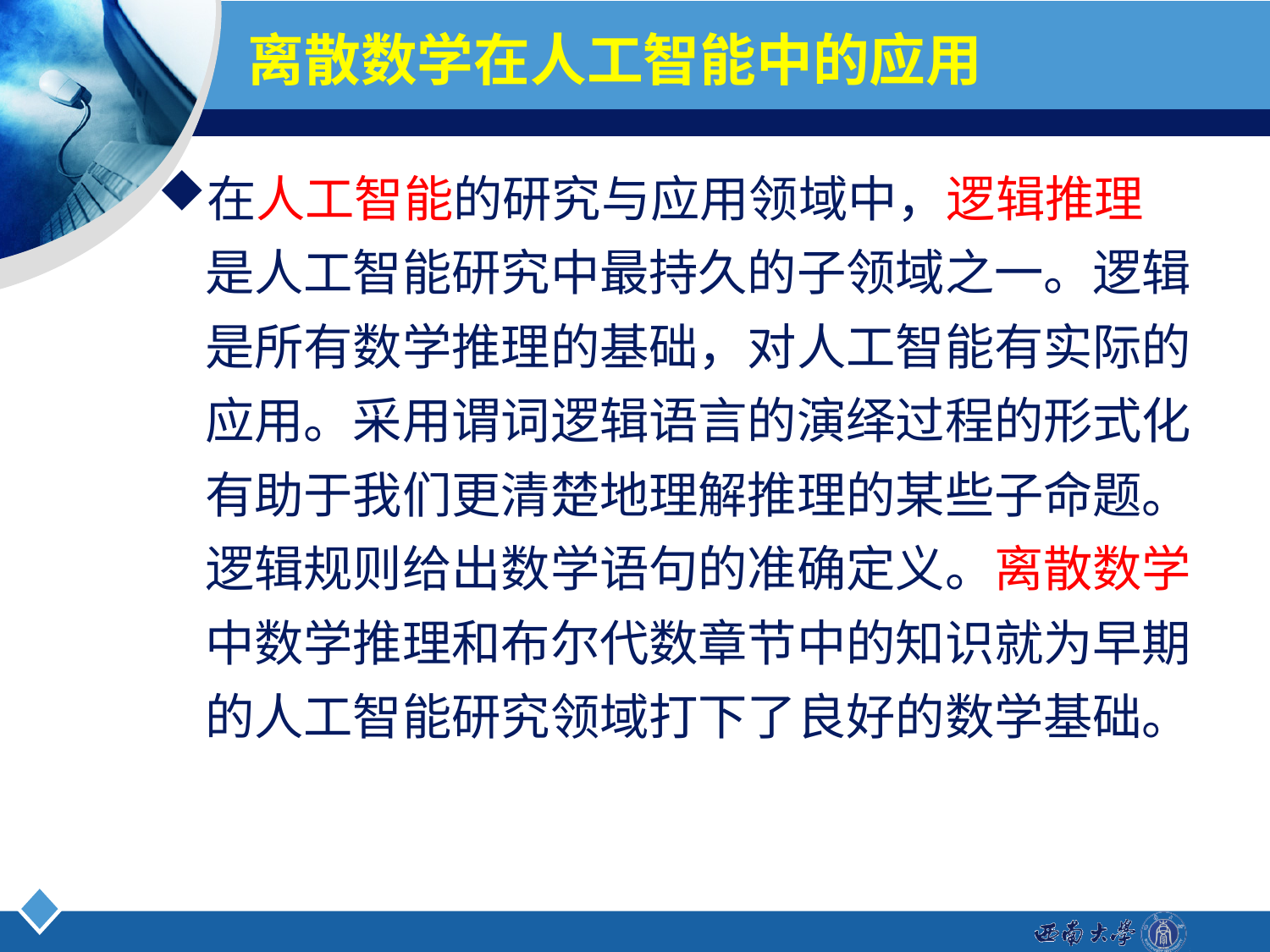

# 离散数学在人工智能中的应用
在人工智能的研究与应用领域中，逻辑推理是人工智能研究中最持久的子领域之一。逻辑是所有数学推理的基础，对人工智能有实际的应用。采用谓词逻辑语言的演绎过程的形式化有助于我们更清楚地理解推理的某些子命题。逻辑规则给出数学语句的准确定义。离散数学中数学推理和布尔代数章节中的知识就为早期的人工智能研究领域打下了良好的数学基础。